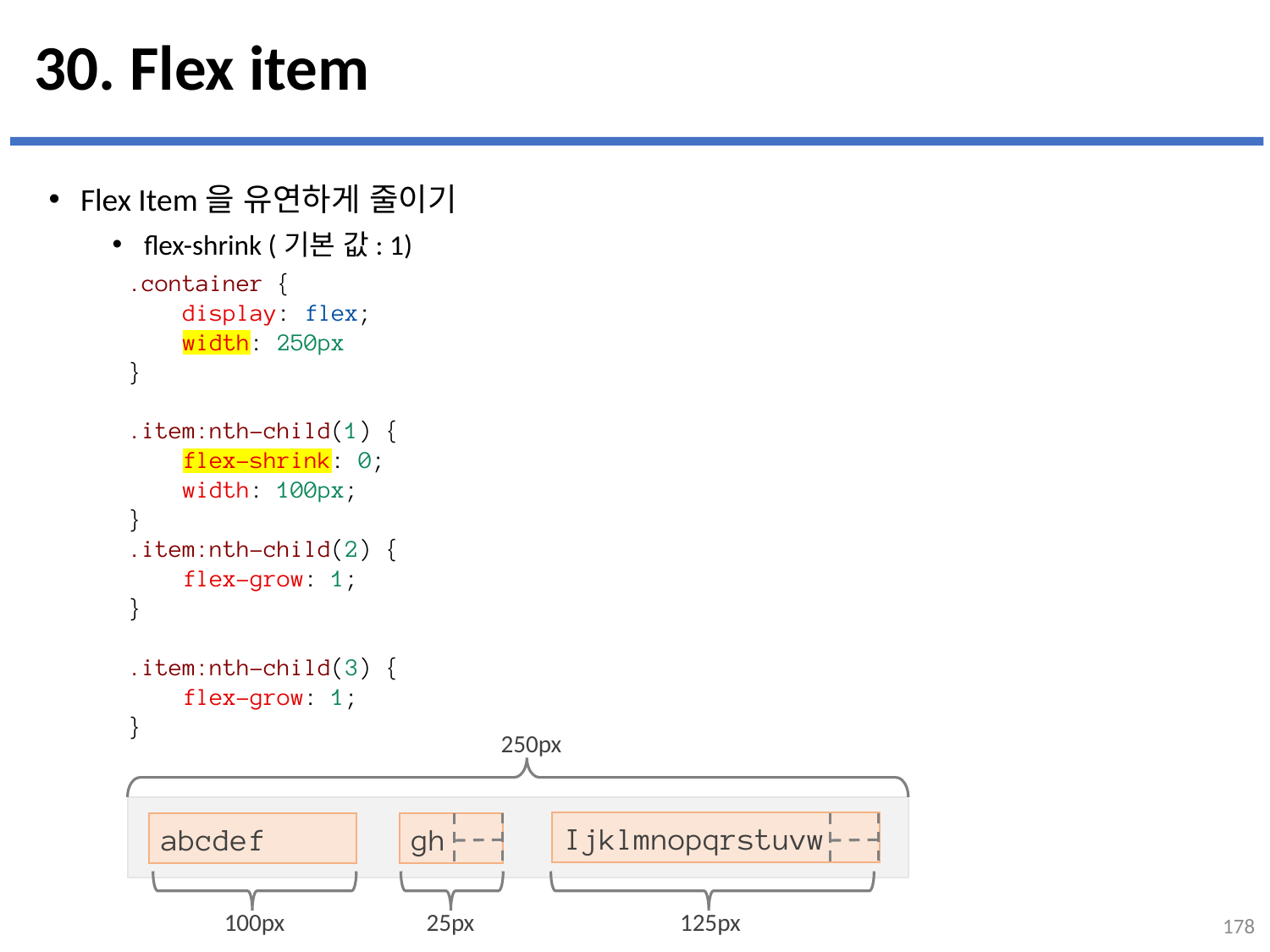

# 30. Flex item
Flex Item을 유연하게 줄이기
flex-shrink (기본 값: 1)
.container {
    display: flex;
    width: 250px
}
.item:nth-child(1) {
    flex-shrink: 0;
    width: 100px;
}
.item:nth-child(2) {
    flex-grow: 1;
}
.item:nth-child(3) {
    flex-grow: 1;
}

250px

Ijklmnopqrstuvw
abcdef
gh

100px
25px
125px
178